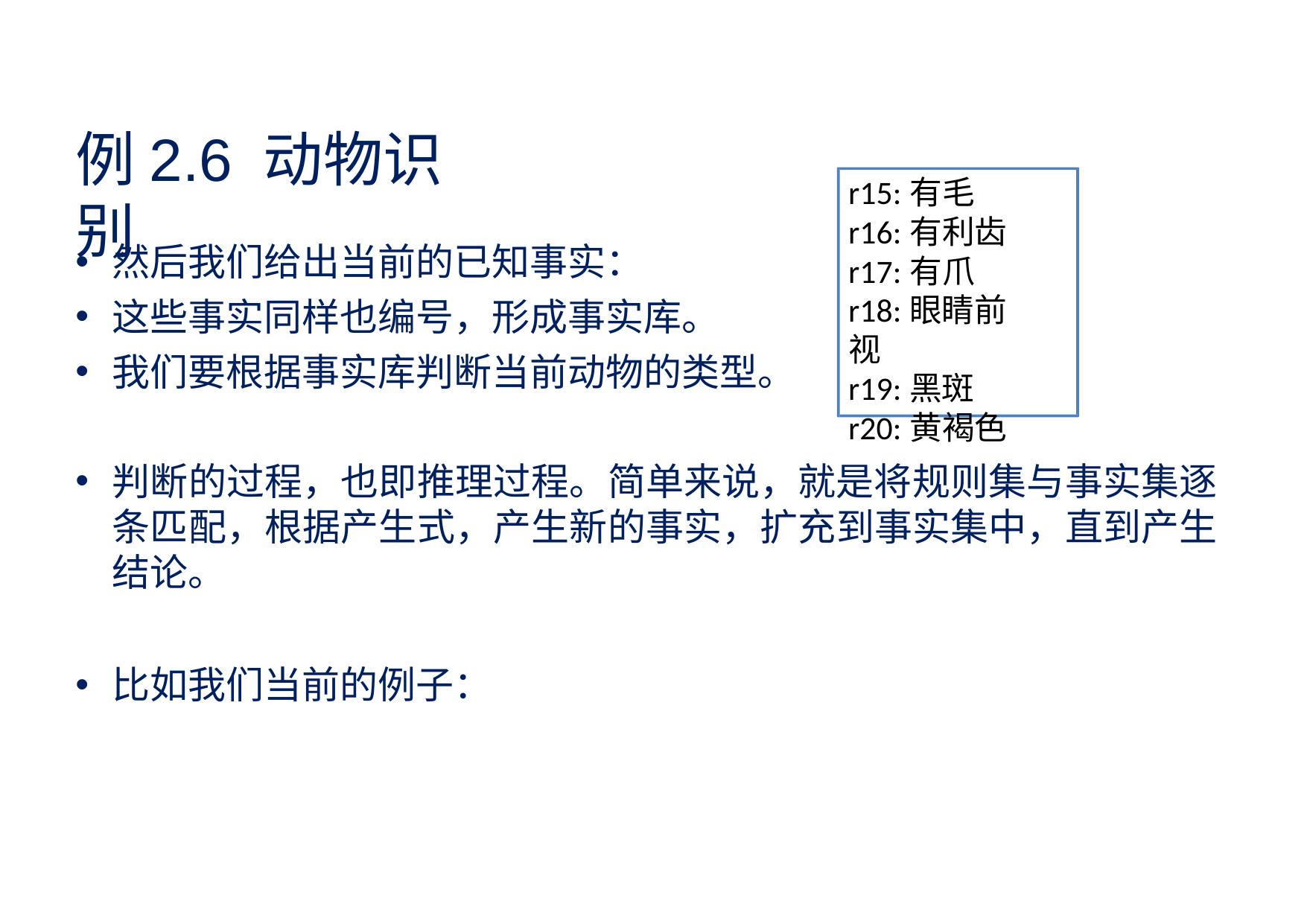

# 例2.6 动物识别

r15:有毛
r16:有利齿
r17:有爪
r18:眼睛前视
r19:黑斑
r20:黄褐色
然后我们给出当前的已知事实：
这些事实同样也编号，形成事实库。
我们要根据事实库判断当前动物的类型。
判断的过程，也即推理过程。简单来说，就是将规则集与事实集逐 条匹配，根据产生式，产生新的事实，扩充到事实集中，直到产生 结论。

比如我们当前的例子：
59